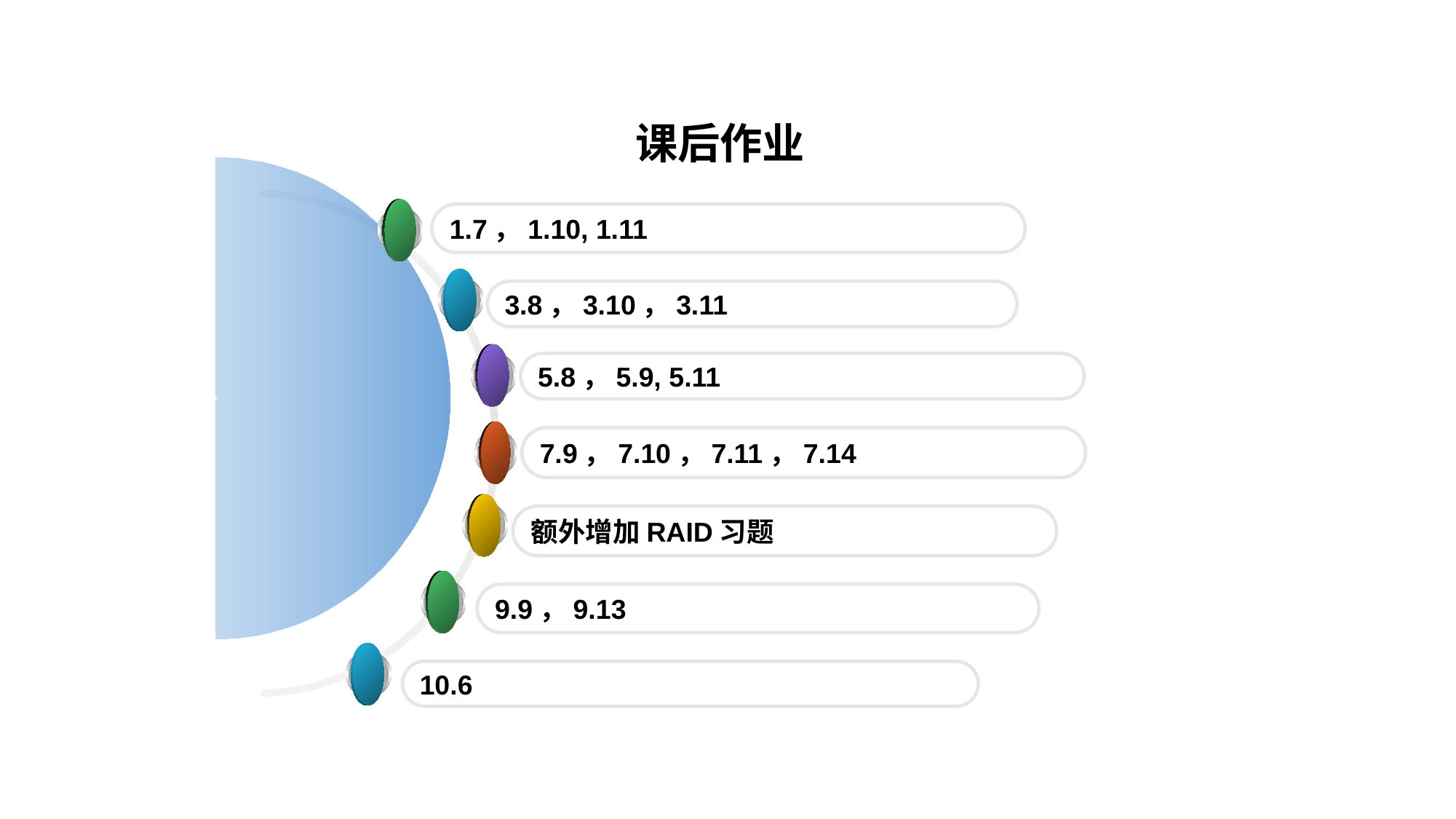

课后作业

1.7，1.10, 1.11

3.8，3.10，3.11

5.8，5.9, 5.11

7.9，7.10，7.11，7.14

额外增加RAID习题

9.9，9.13

10.6